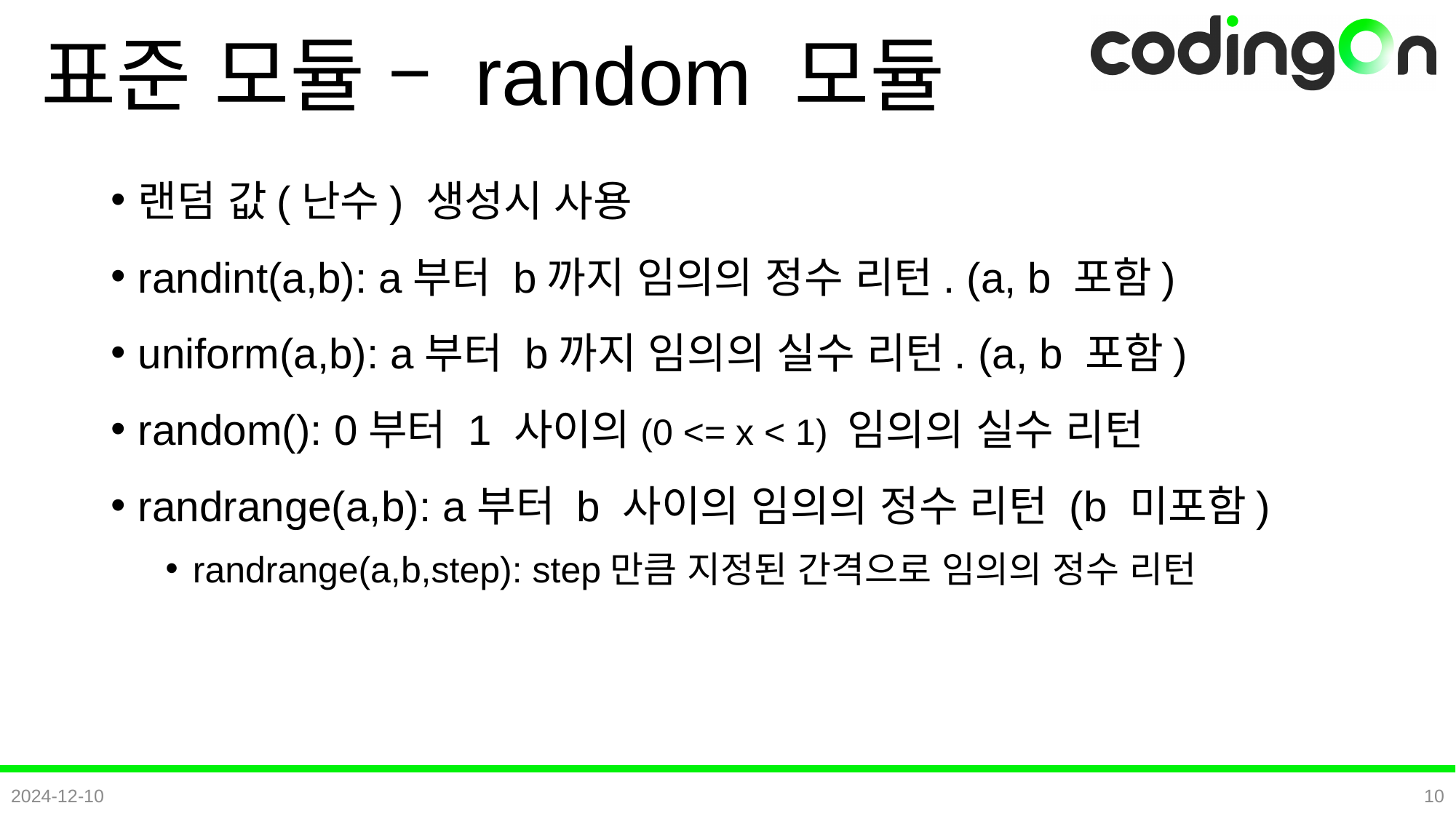

# 표준 모듈 – random 모듈
랜덤 값(난수) 생성시 사용
randint(a,b): a부터 b까지 임의의 정수 리턴. (a, b 포함)
uniform(a,b): a부터 b까지 임의의 실수 리턴. (a, b 포함)
random(): 0부터 1 사이의(0 <= x < 1) 임의의 실수 리턴
randrange(a,b): a부터 b 사이의 임의의 정수 리턴 (b 미포함)
randrange(a,b,step): step만큼 지정된 간격으로 임의의 정수 리턴
2024-12-10
10